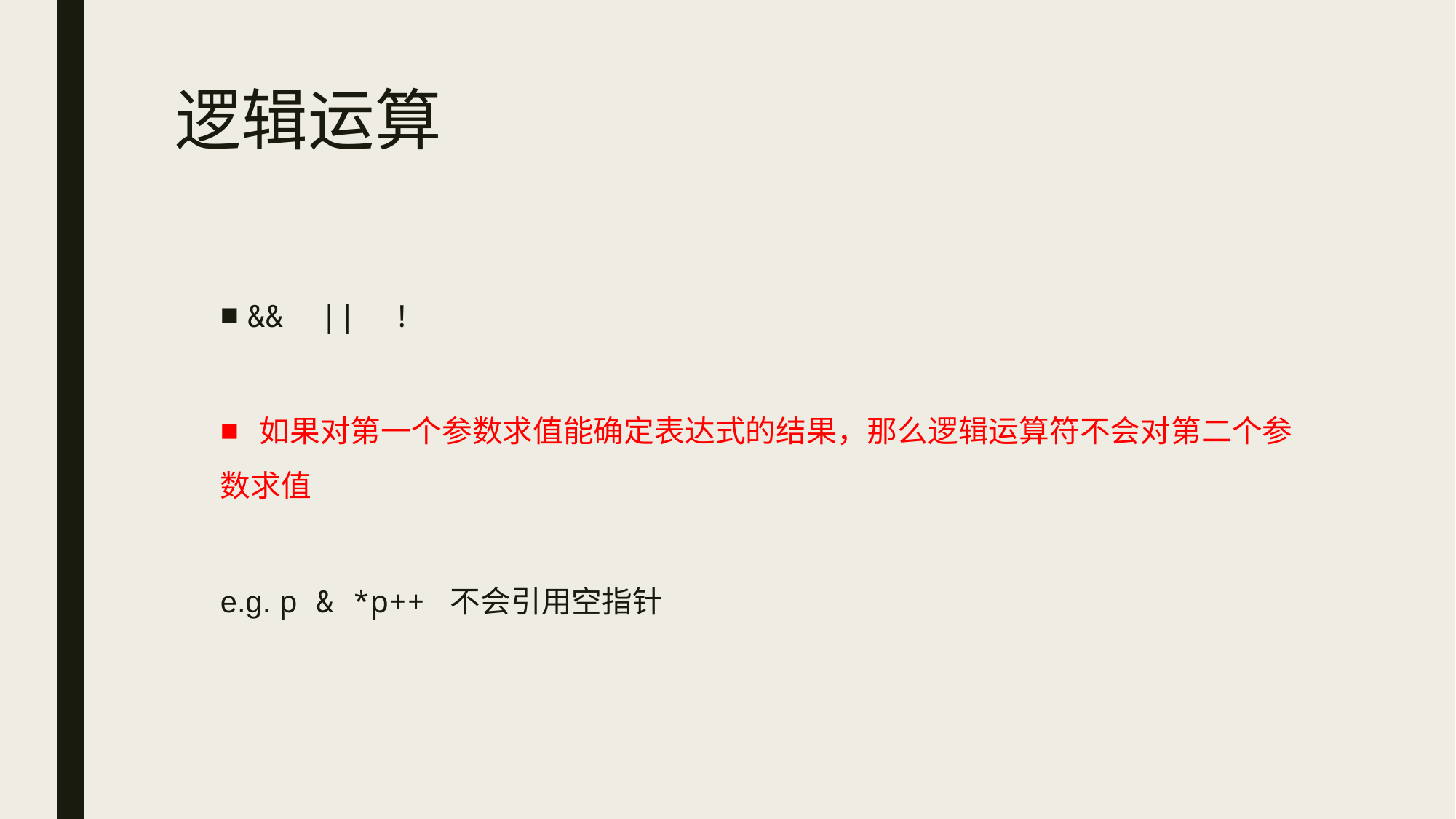

# 逻辑运算
 &&  ||  !

  如果对第一个参数求值能确定表达式的结果，那么逻辑运算符不会对第二个参数求值

e.g. p & *p++ 不会引用空指针